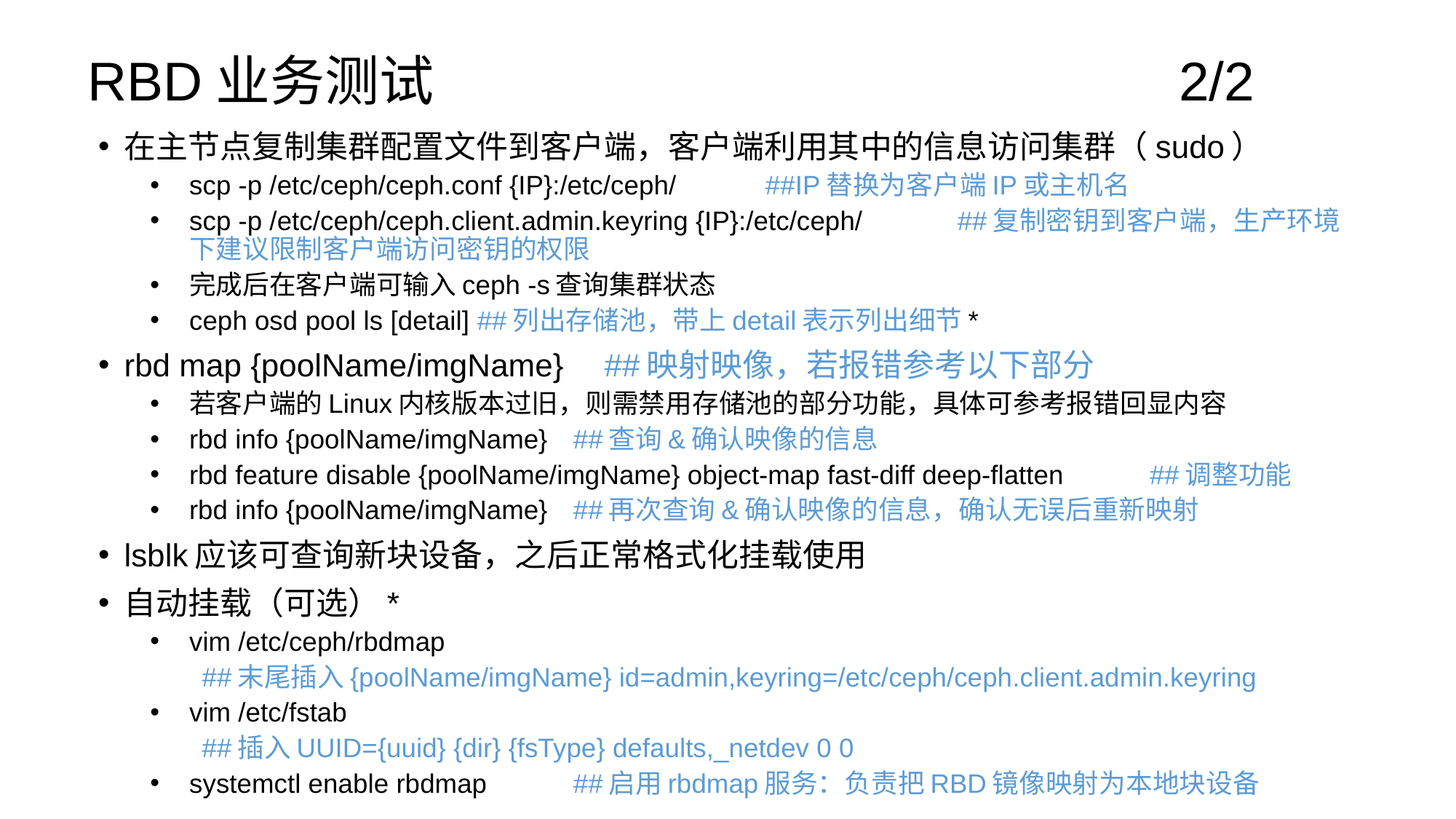

# RBD业务测试							2/2
在主节点复制集群配置文件到客户端，客户端利用其中的信息访问集群（sudo）
scp -p /etc/ceph/ceph.conf {IP}:/etc/ceph/	##IP替换为客户端IP或主机名
scp -p /etc/ceph/ceph.client.admin.keyring {IP}:/etc/ceph/	##复制密钥到客户端，生产环境下建议限制客户端访问密钥的权限
完成后在客户端可输入ceph -s查询集群状态
ceph osd pool ls [detail]			##列出存储池，带上detail表示列出细节*
rbd map {poolName/imgName}		##映射映像，若报错参考以下部分
若客户端的Linux内核版本过旧，则需禁用存储池的部分功能，具体可参考报错回显内容
rbd info {poolName/imgName}	##查询&确认映像的信息
rbd feature disable {poolName/imgName} object-map fast-diff deep-flatten	##调整功能
rbd info {poolName/imgName}	##再次查询&确认映像的信息，确认无误后重新映射
lsblk应该可查询新块设备，之后正常格式化挂载使用
自动挂载（可选）*
vim /etc/ceph/rbdmap
##末尾插入{poolName/imgName} id=admin,keyring=/etc/ceph/ceph.client.admin.keyring
vim /etc/fstab
##插入UUID={uuid} {dir} {fsType} defaults,_netdev 0 0
systemctl enable rbdmap		##启用rbdmap服务：负责把RBD镜像映射为本地块设备